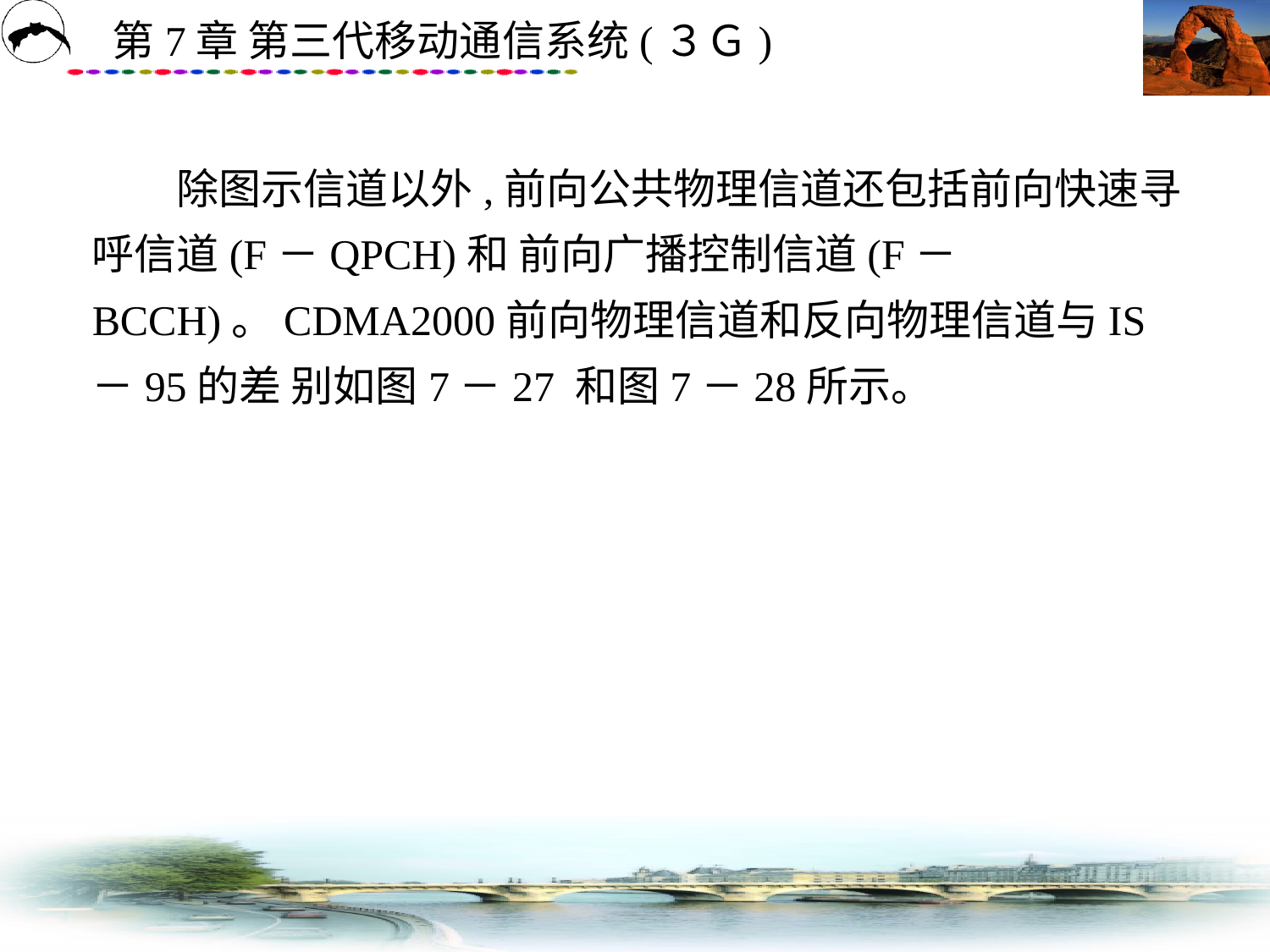

# 除图示信道以外,前向公共物理信道还包括前向快速寻呼信道(F－QPCH)和 前向广播控制信道(F－BCCH)。CDMA2000前向物理信道和反向物理信道与IS－95的差 别如图7－27 和图7－28所示。